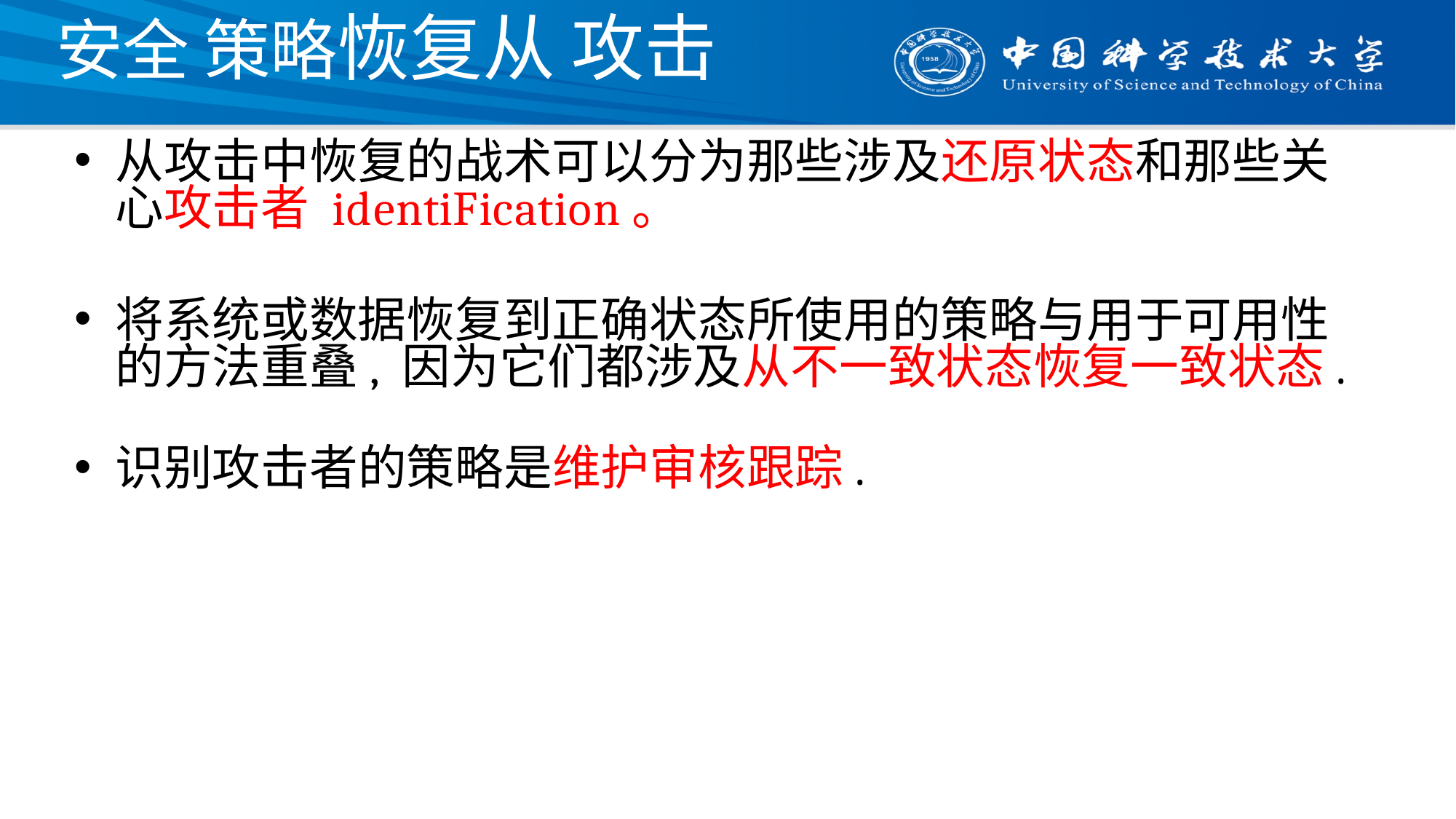

# 安全 策略恢复从 攻击
从攻击中恢复的战术可以分为那些涉及还原状态和那些关心攻击者 identiFication。

将系统或数据恢复到正确状态所使用的策略与用于可用性的方法重叠, 因为它们都涉及从不一致状态恢复一致状态.

识别攻击者的策略是维护审核跟踪.